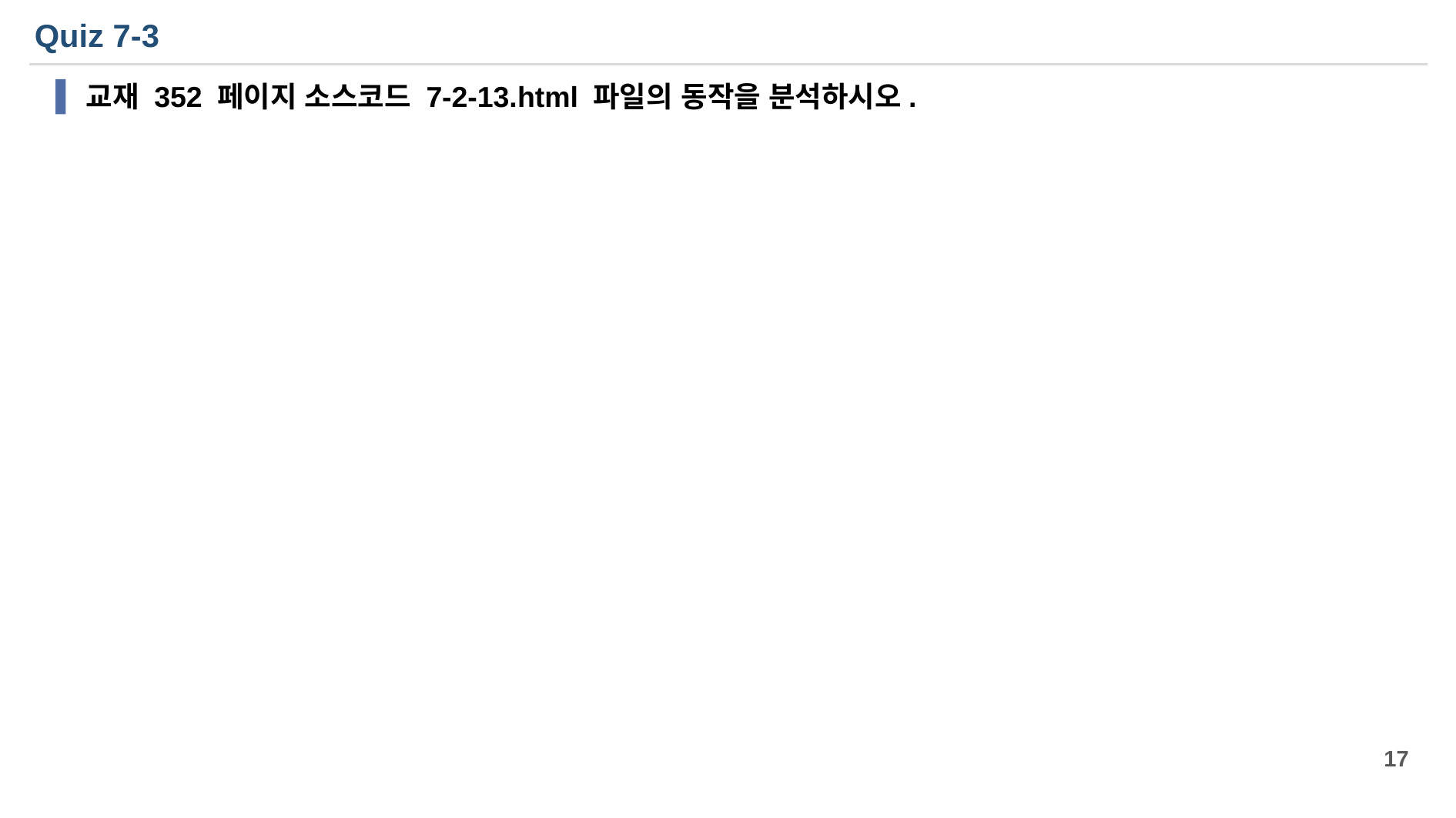

# Quiz 7-3
교재 352 페이지 소스코드 7-2-13.html 파일의 동작을 분석하시오.

17